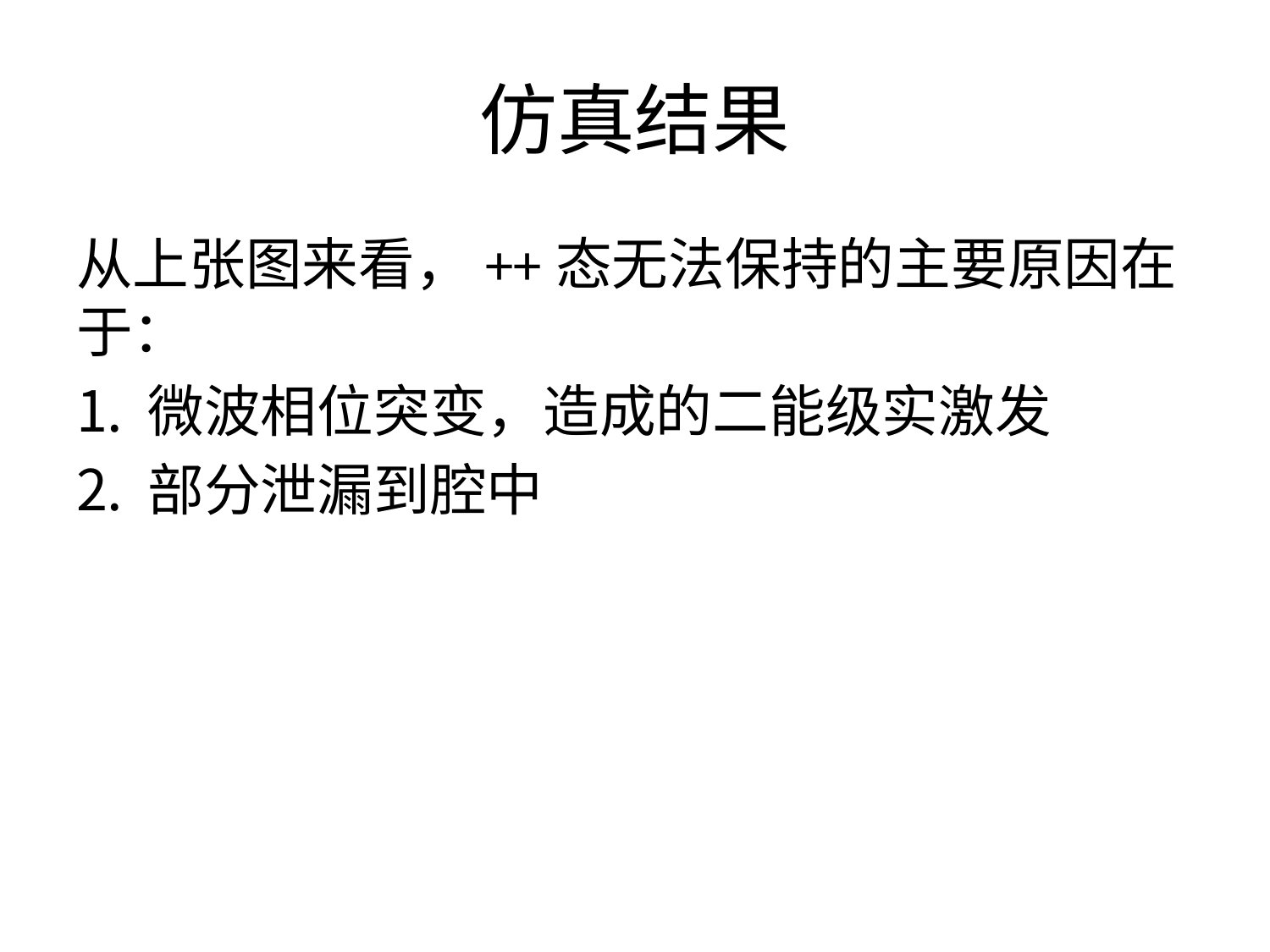

# 仿真结果
从上张图来看，++态无法保持的主要原因在于：
微波相位突变，造成的二能级实激发
部分泄漏到腔中